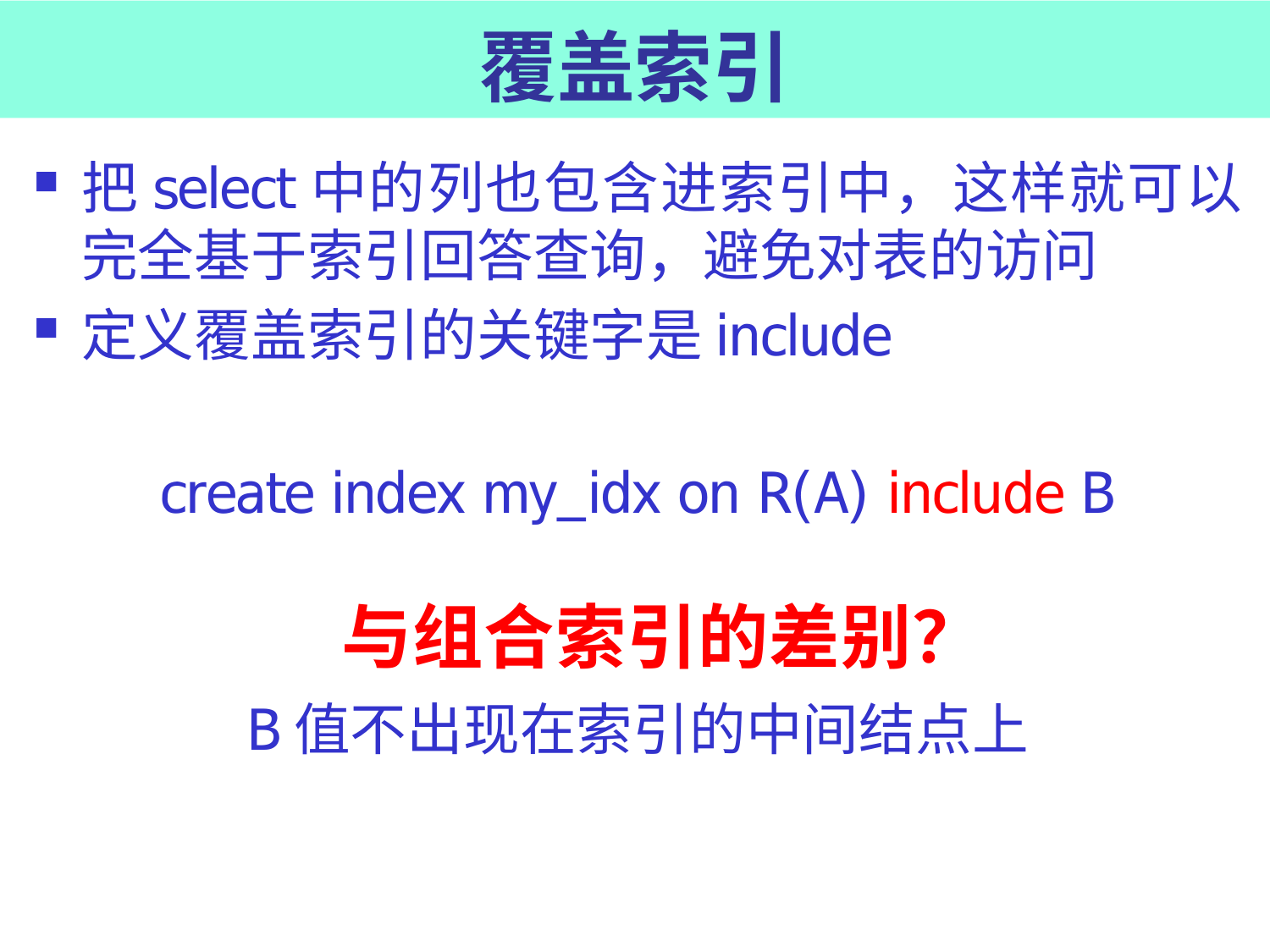

# 覆盖索引
把select中的列也包含进索引中，这样就可以完全基于索引回答查询，避免对表的访问
定义覆盖索引的关键字是include

create index my_idx on R(A) include B

B值不出现在索引的中间结点上
与组合索引的差别？